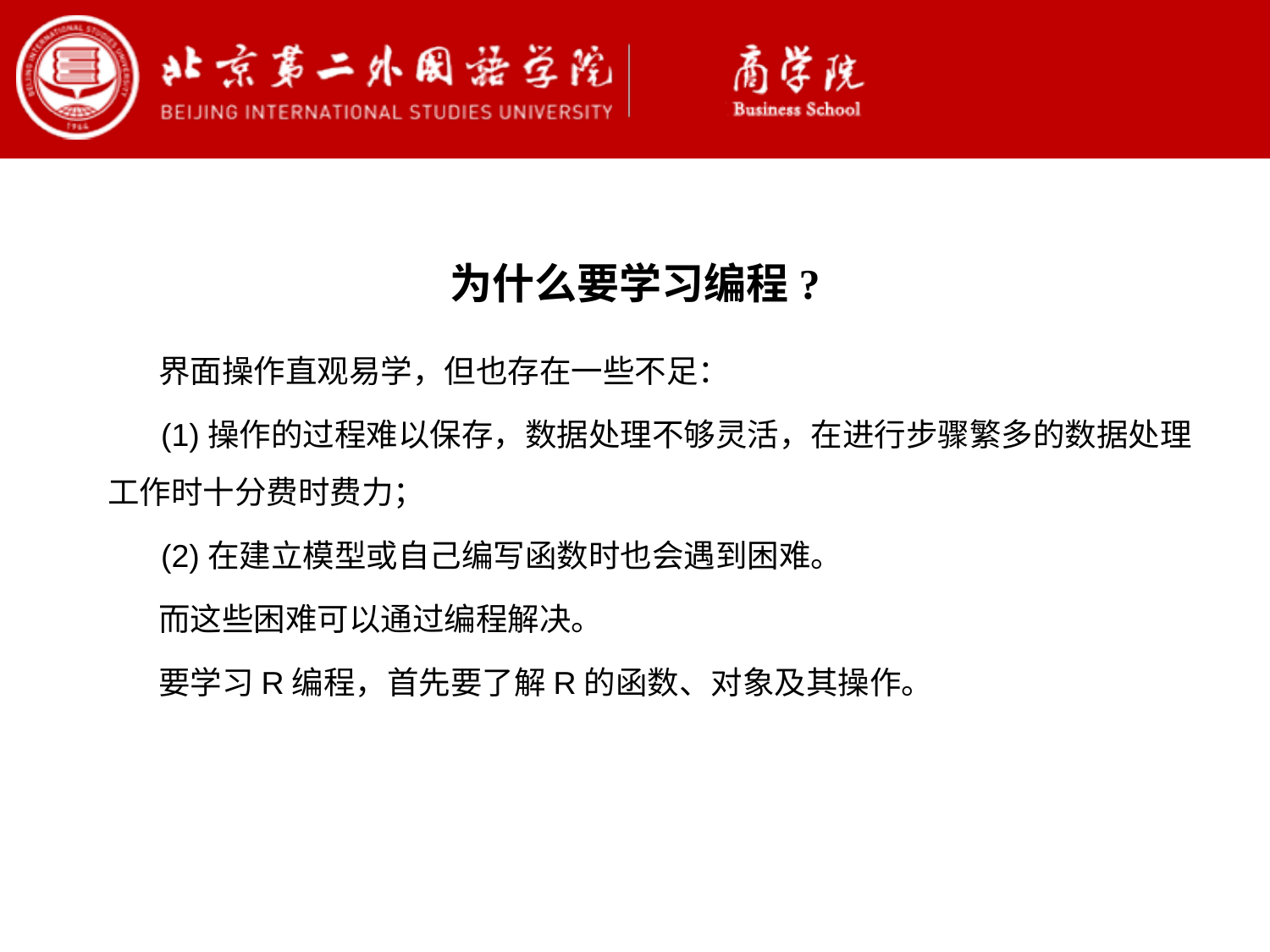

为什么要学习编程?
      界面操作直观易学，但也存在一些不足：
      (1)操作的过程难以保存，数据处理不够灵活，在进行步骤繁多的数据处理工作时十分费时费力；
      (2)在建立模型或自己编写函数时也会遇到困难。
      而这些困难可以通过编程解决。
      要学习R编程，首先要了解R的函数、对象及其操作。